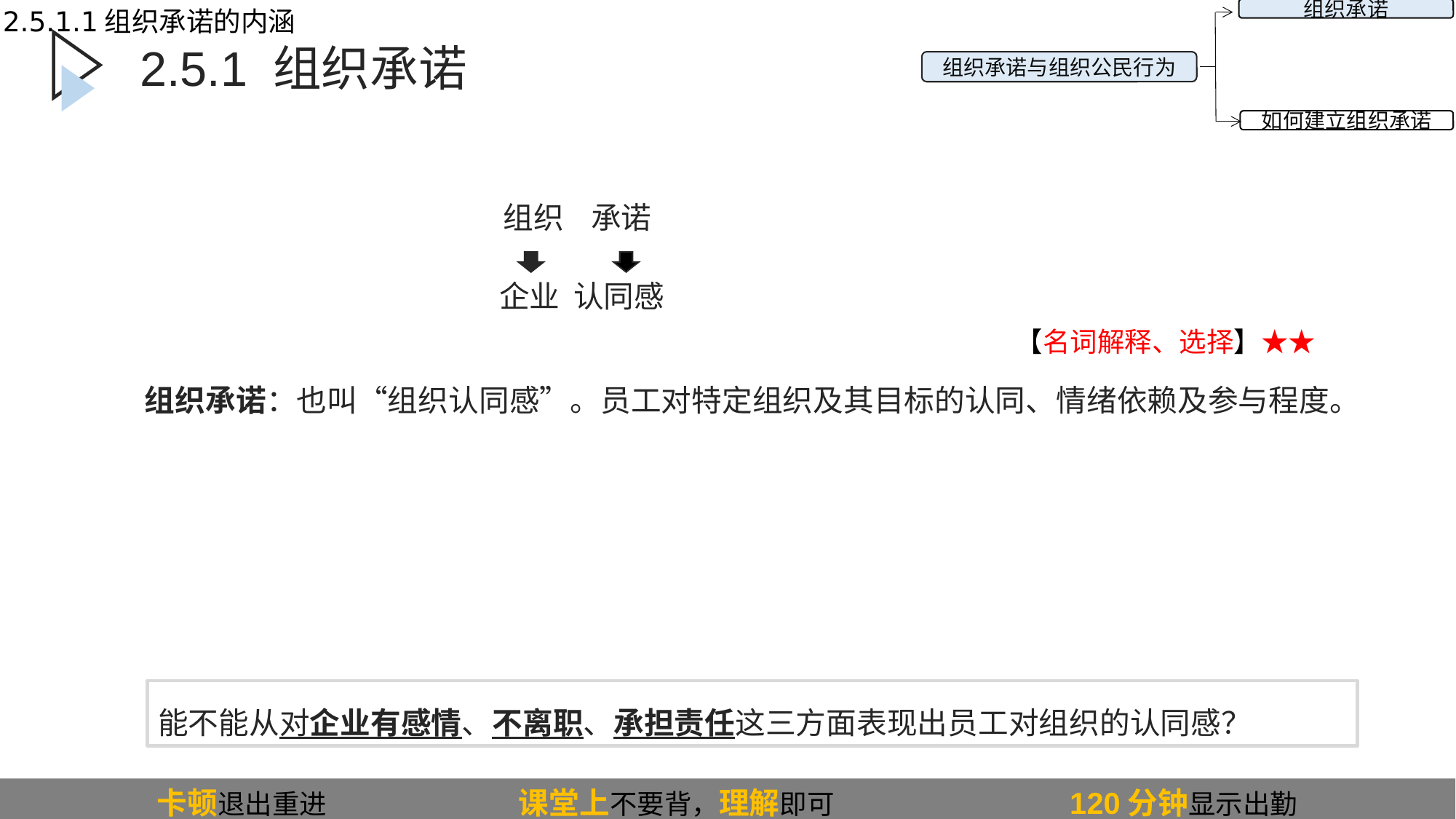

2.5.1.1组织承诺的内涵
组织承诺
组织承诺与组织公民行为

如何建立组织承诺
2.5.1 组织承诺
组织    承诺

企业  认同感
组织承诺：也叫“组织认同感”。员工对特定组织及其目标的认同、情绪依赖及参与程度。
能不能从对企业有感情、不离职、承担责任这三方面表现出员工对组织的认同感？
【名词解释、选择】★★